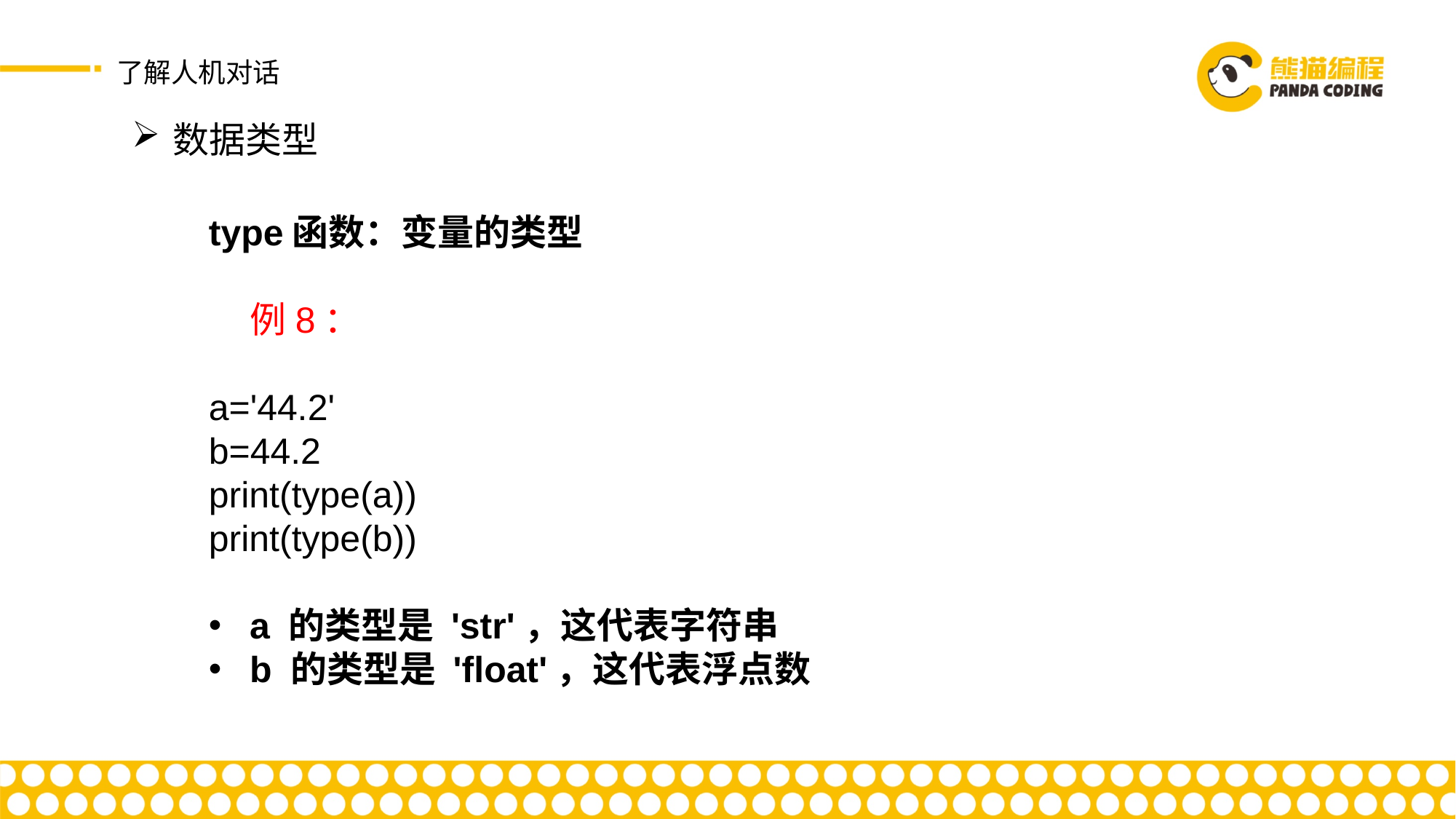

了解人机对话
数据类型
type函数：变量的类型

    例8：

a='44.2'
b=44.2
print(type(a))
print(type(b))

a 的类型是 'str'，这代表字符串
b 的类型是 'float'，这代表浮点数